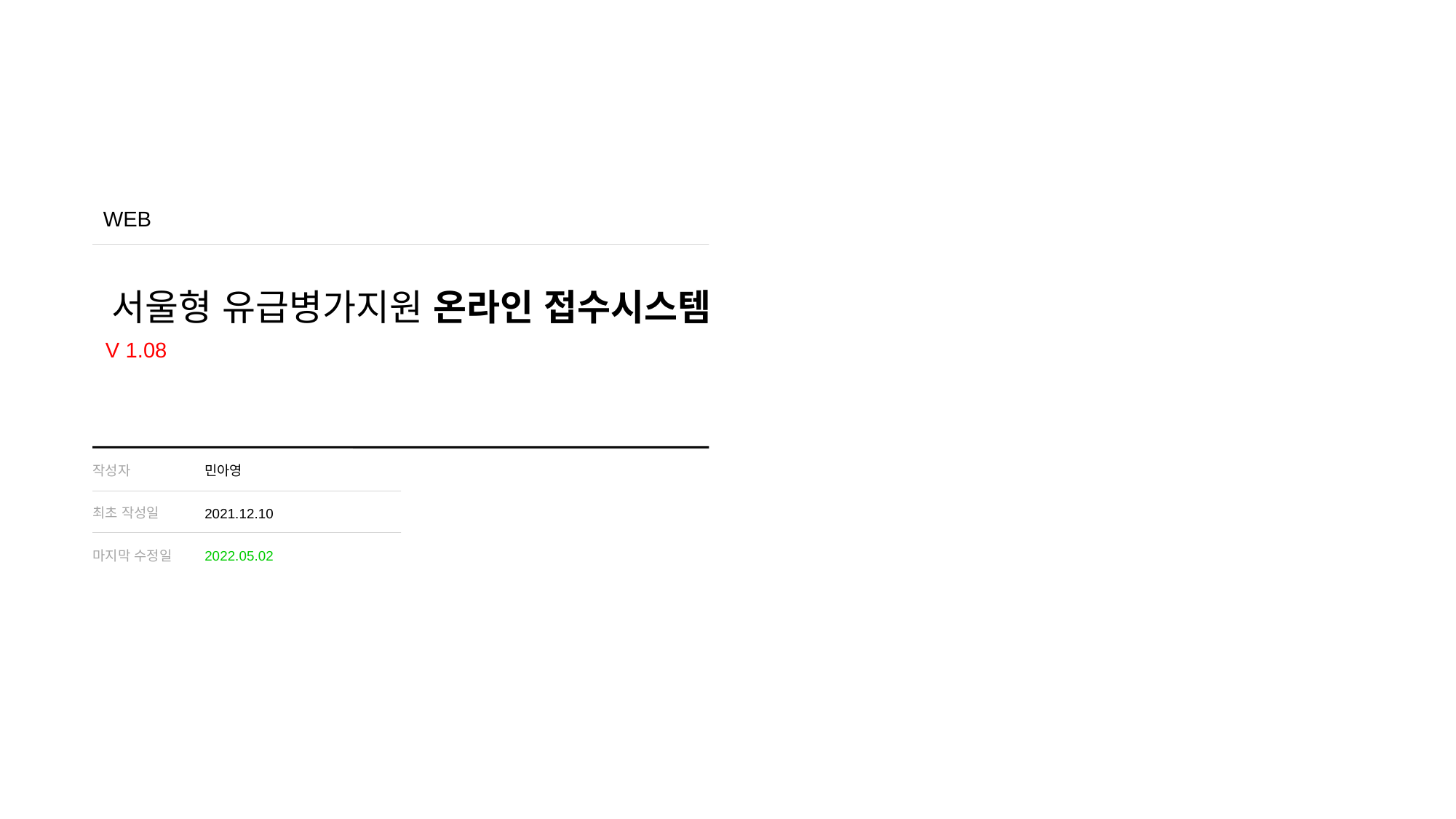

서울형 유급병가지원 온라인 접수시스템
V 1.08
민아영
2021.12.10
2022.05.02